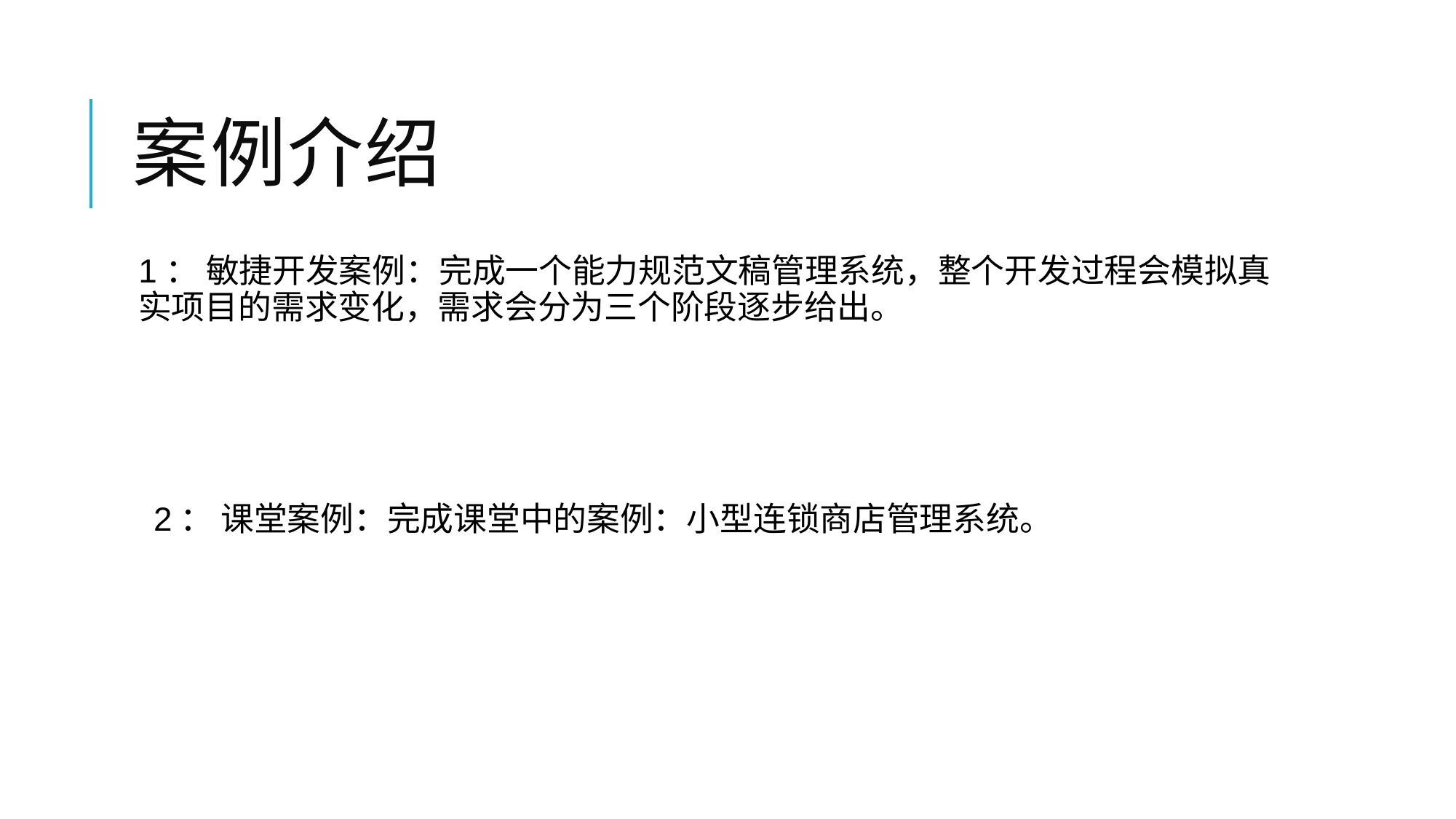

# 案例介绍
1： 敏捷开发案例：完成一个能力规范文稿管理系统，整个开发过程会模拟真实项目的需求变化，需求会分为三个阶段逐步给出。

2： 课堂案例：完成课堂中的案例：小型连锁商店管理系统。